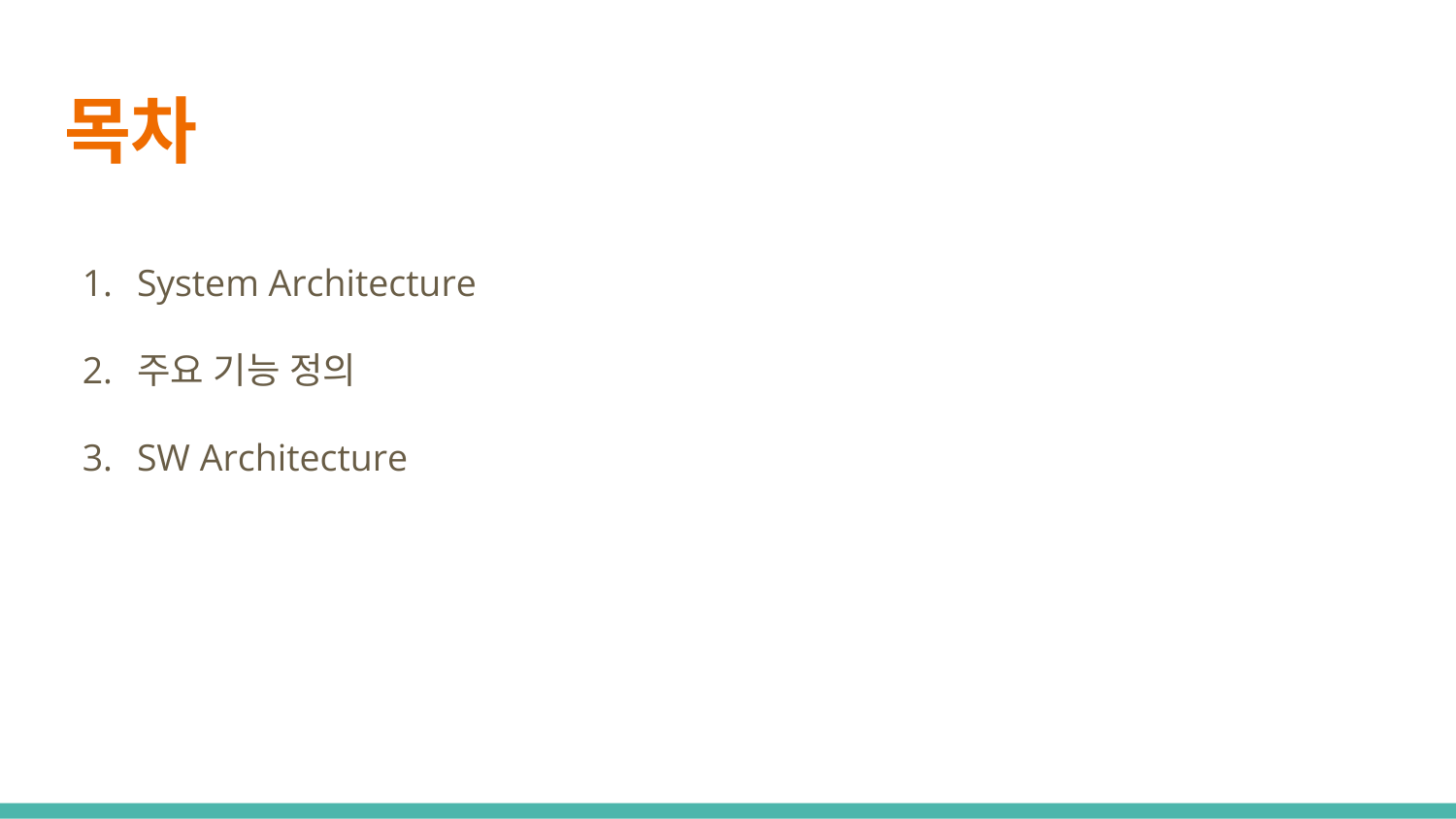

# 목차
System Architecture
주요 기능 정의
SW Architecture